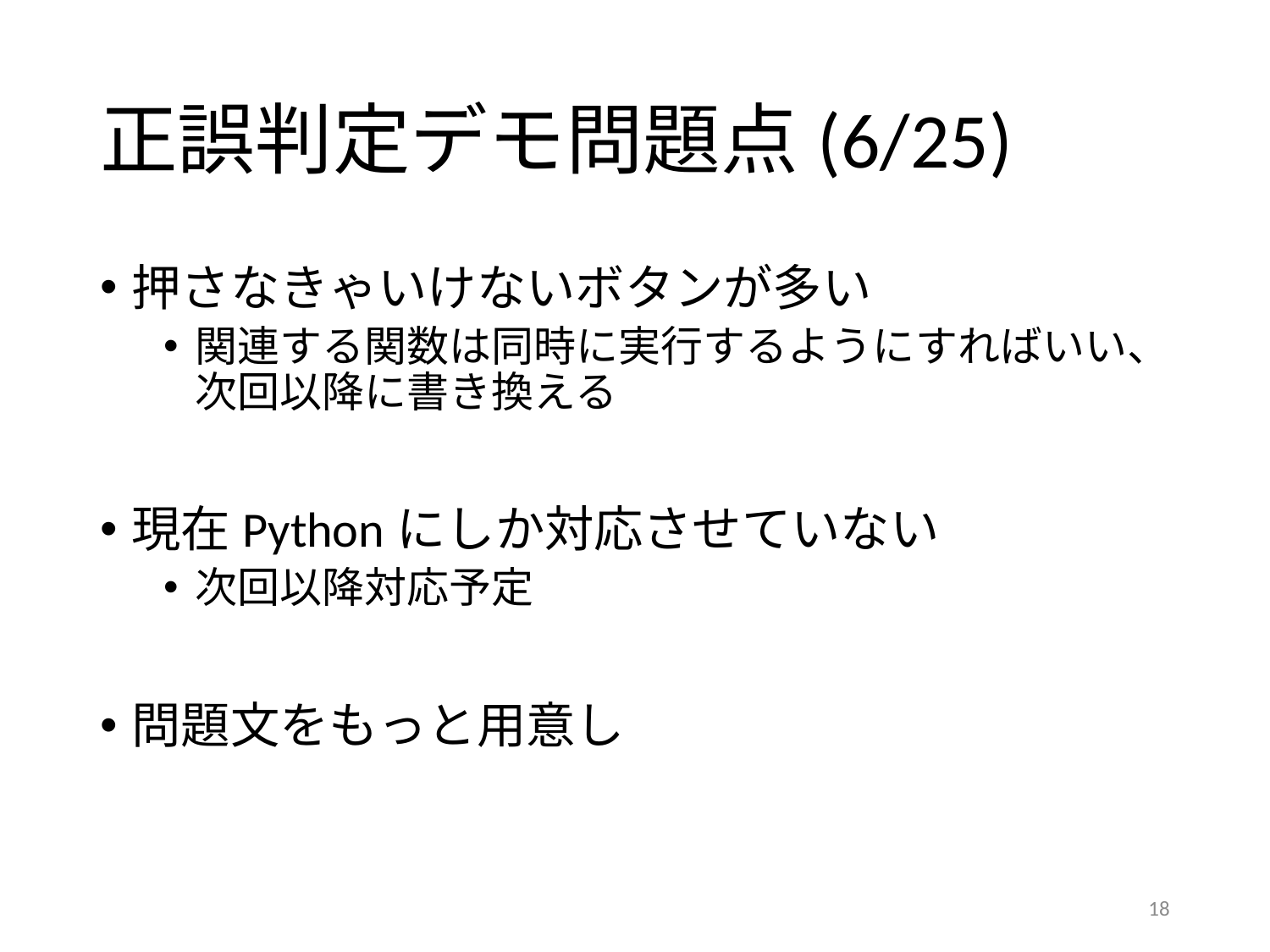

# 正誤判定デモ問題点(6/25)
押さなきゃいけないボタンが多い
関連する関数は同時に実行するようにすればいい、次回以降に書き換える

現在Pythonにしか対応させていない
次回以降対応予定

問題文をもっと用意し
18